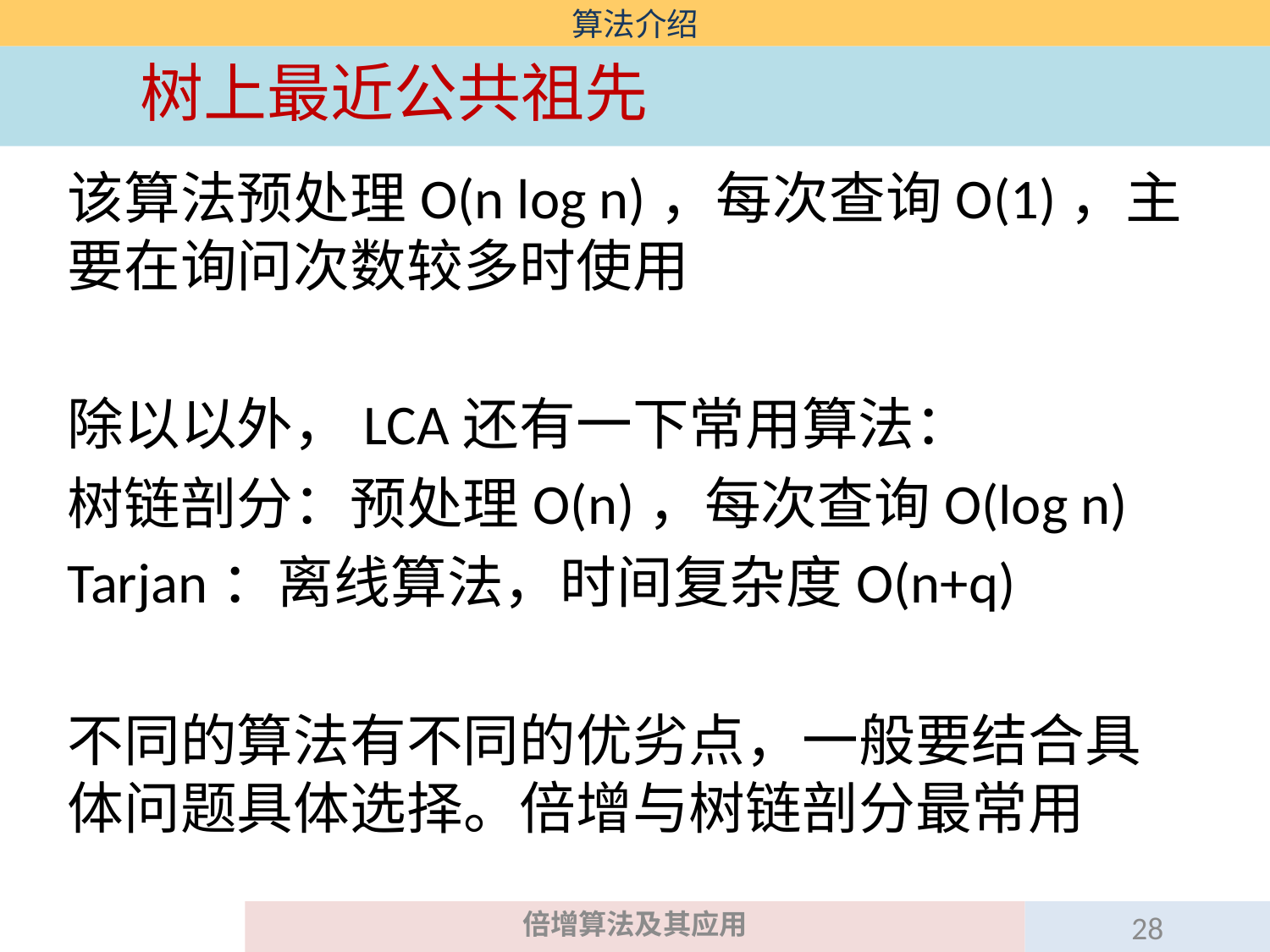

# 算法介绍
	树上最近公共祖先
该算法预处理O(n log n)，每次查询O(1)，主要在询问次数较多时使用

除以以外，LCA还有一下常用算法：
树链剖分：预处理O(n)，每次查询O(log n)
Tarjan：离线算法，时间复杂度O(n+q)

不同的算法有不同的优劣点，一般要结合具体问题具体选择。倍增与树链剖分最常用
倍增算法及其应用
28